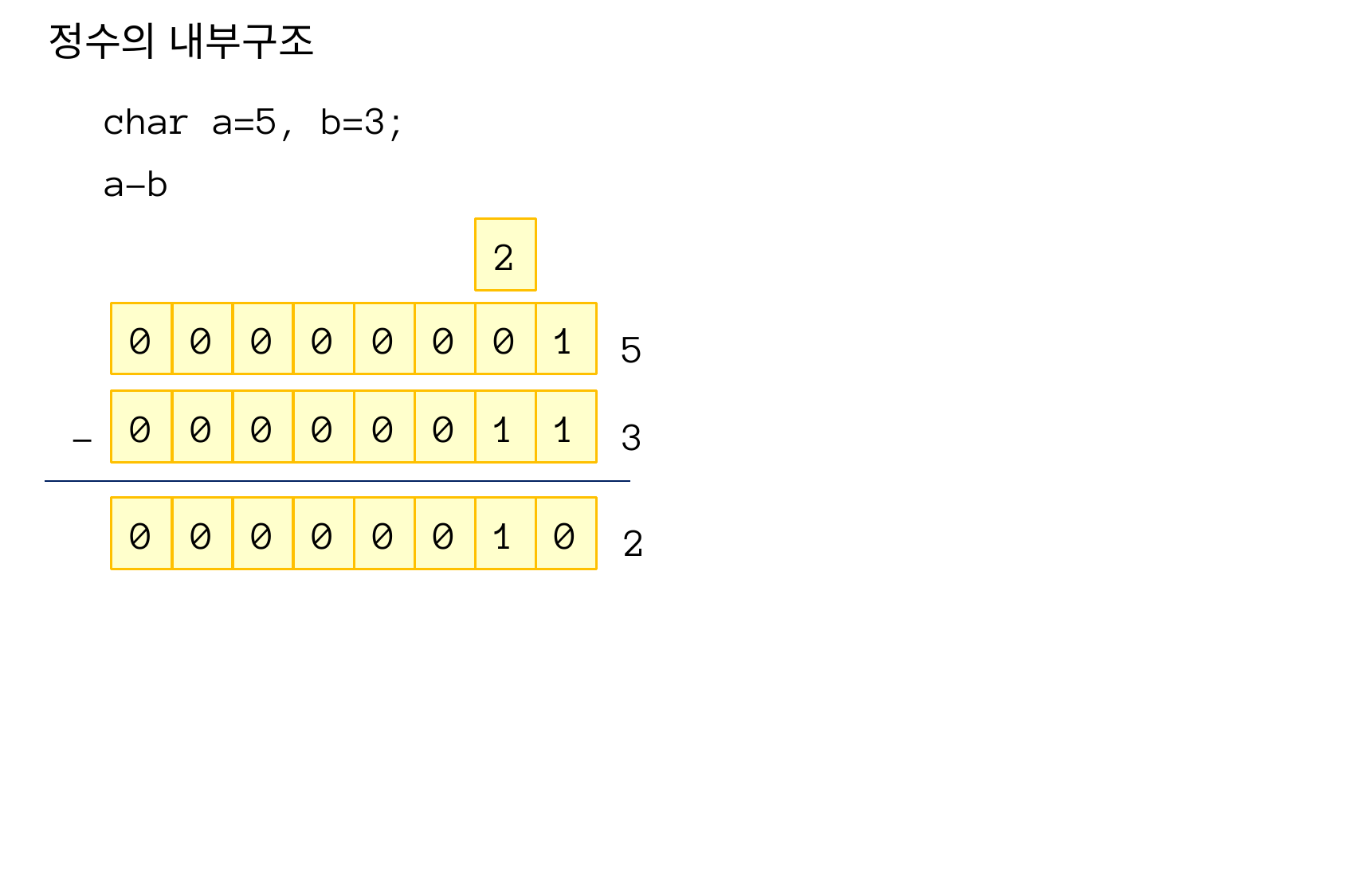

정수의 내부구조
char a=5, b=3;
a-b
2
0
0
0
0
0
0
0
1
5
-
0
0
0
0
0
0
1
1
3
2
0
0
0
0
0
0
1
0